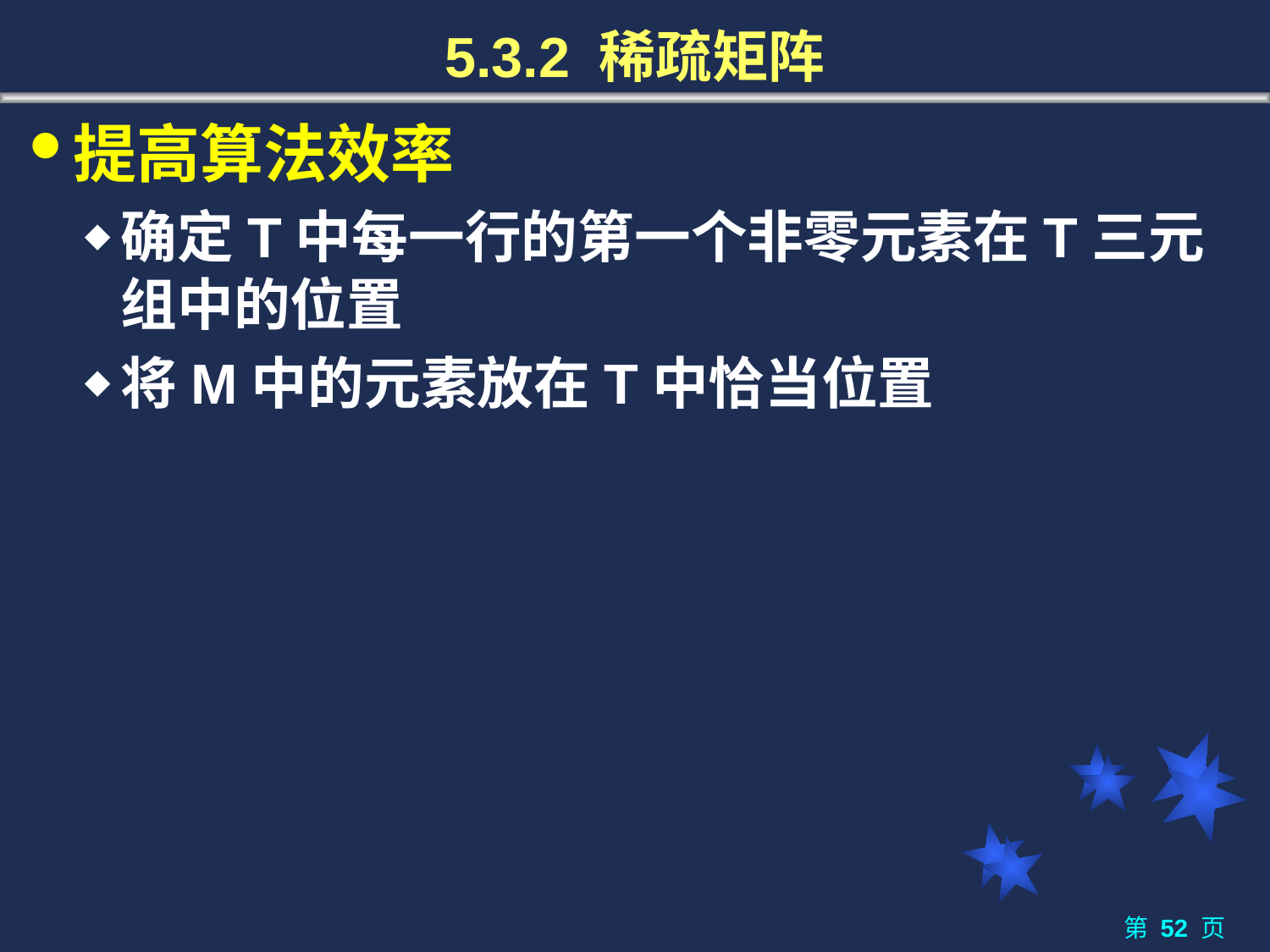

# 5.3.2 稀疏矩阵
提高算法效率
确定T中每一行的第一个非零元素在T三元组中的位置
将M中的元素放在T中恰当位置
第 52 页